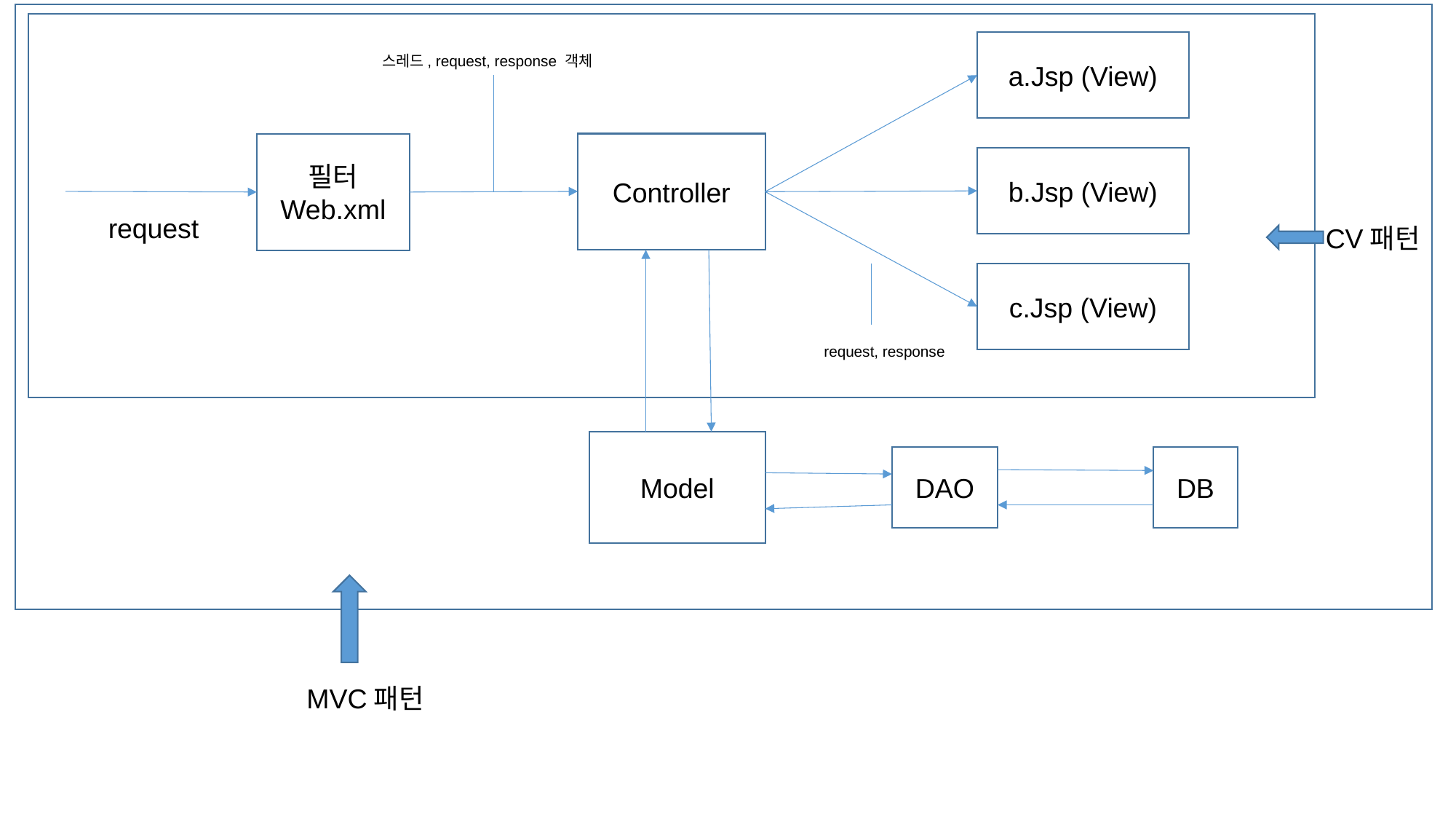

a.Jsp (View)
스레드, request, response 객체
필터
Web.xml
Controller
b.Jsp (View)
request
CV패턴

c.Jsp (View)
request, response
Model
DAO
DB

MVC패턴